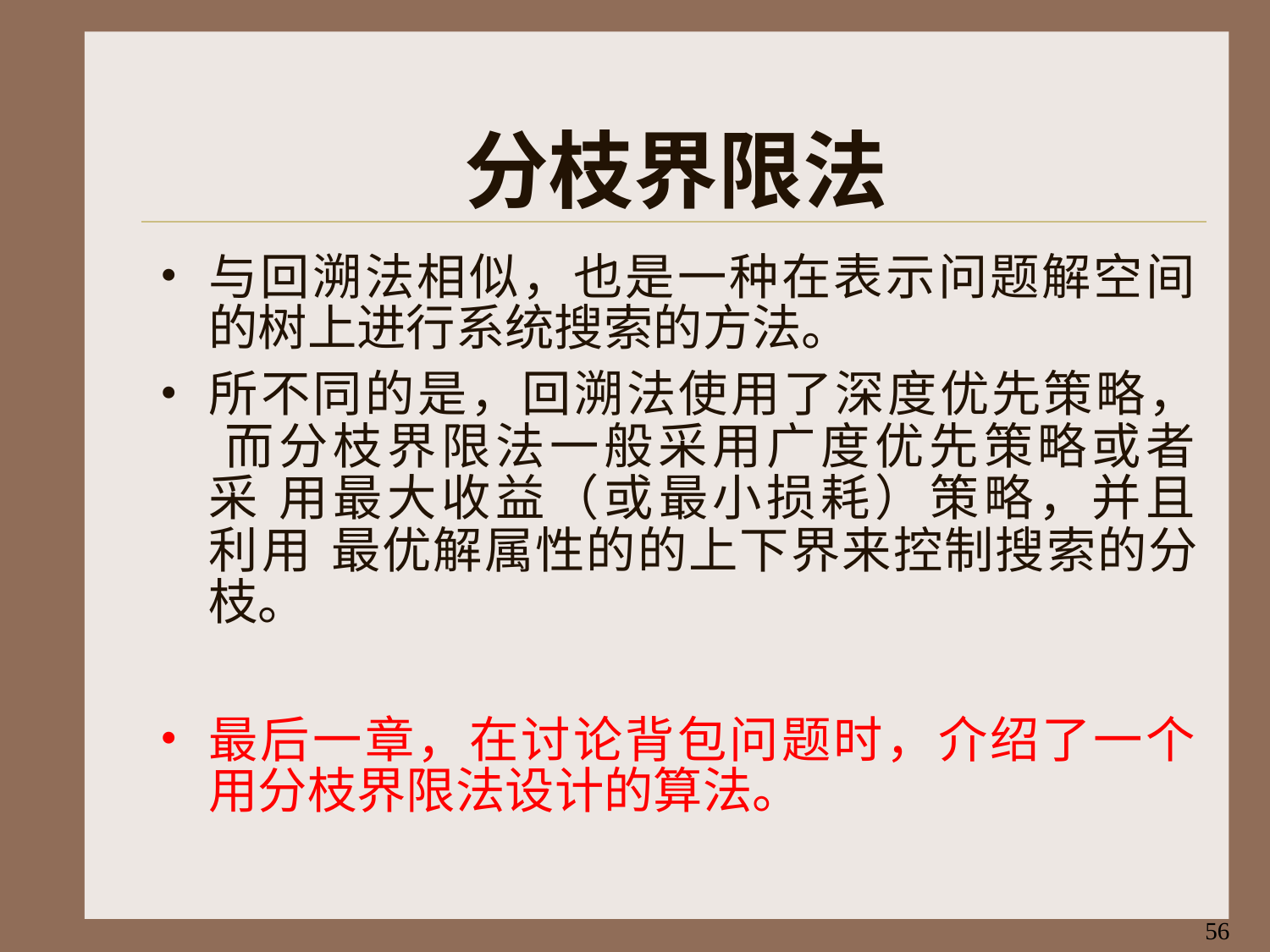

# 分枝界限法

与回溯法相似，也是一种在表示问题解空间 的树上进行系统搜索的方法。
所不同的是，回溯法使用了深度优先策略，  而分枝界限法一般采用广度优先策略或者采 用最大收益（或最小损耗）策略，并且利用 最优解属性的的上下界来控制搜索的分枝。

最后一章，在讨论背包问题时，介绍了一个 用分枝界限法设计的算法。
56